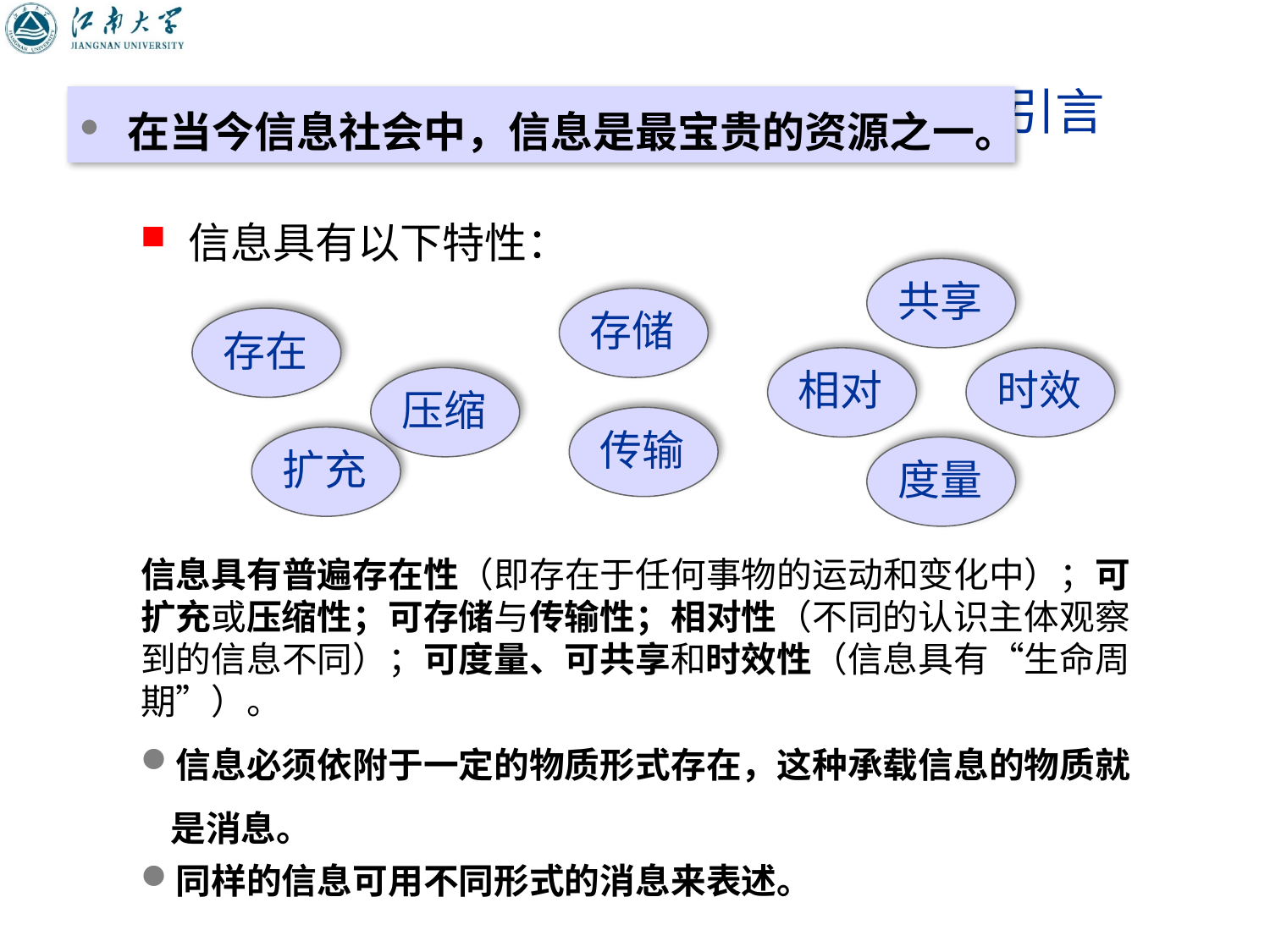

引言
在当今信息社会中，信息是最宝贵的资源之一。
信息具有以下特性：

共享

存储

存在

相对

时效

压缩

传输

扩充

度量
信息具有普遍存在性（即存在于任何事物的运动和变化中）；可扩充或压缩性；可存储与传输性；相对性（不同的认识主体观察到的信息不同）；可度量、可共享和时效性（信息具有“生命周期”）。
信息必须依附于一定的物质形式存在，这种承载信息的物质就是消息。
同样的信息可用不同形式的消息来表述。